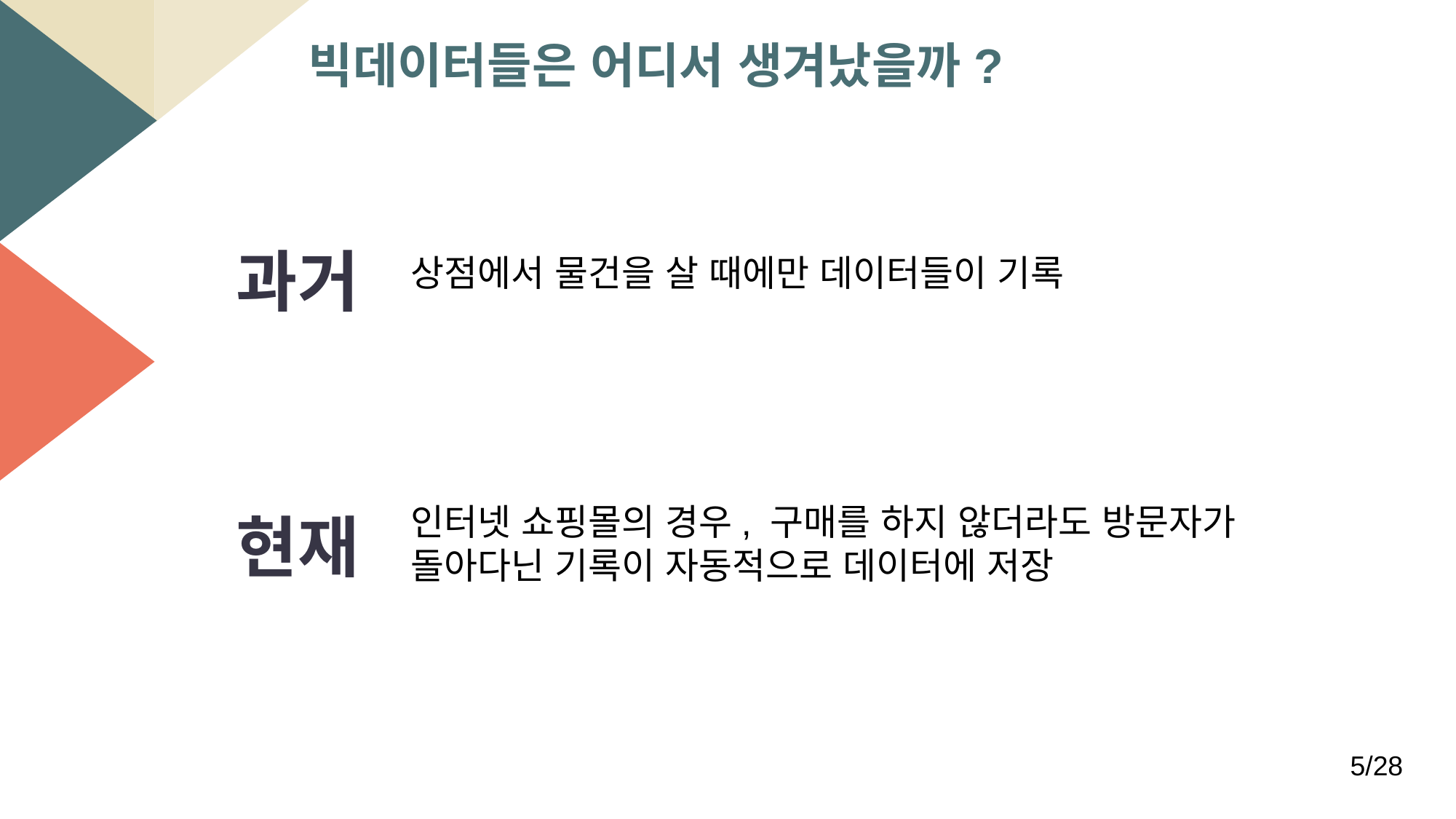

빅데이터들은 어디서 생겨났을까?

### Chart

| Category |
|---|
과거
상점에서 물건을 살 때에만 데이터들이 기록
인터넷 쇼핑몰의 경우, 구매를 하지 않더라도 방문자가
돌아다닌 기록이 자동적으로 데이터에 저장
현재
5/28